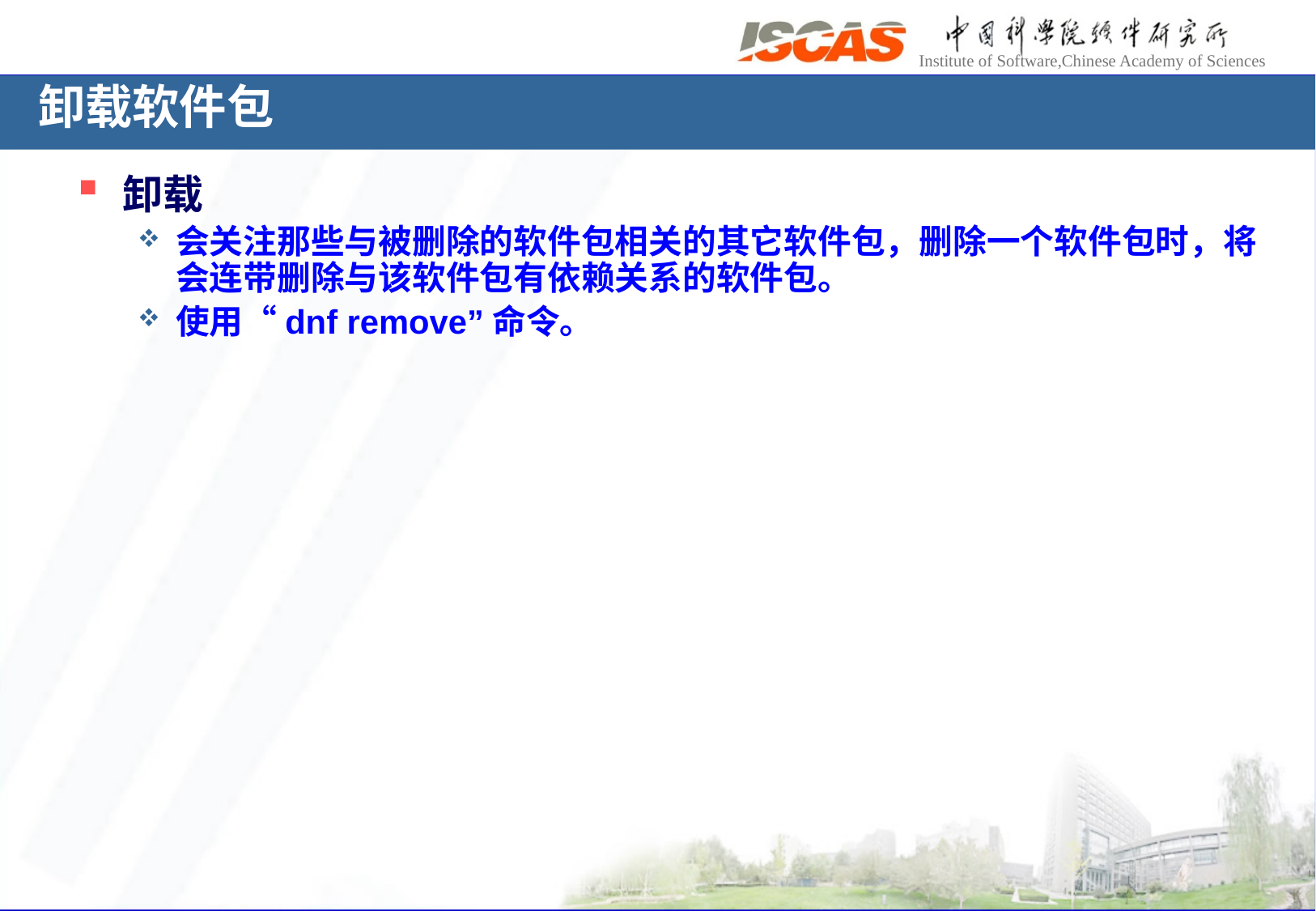

# 卸载软件包
卸载
会关注那些与被删除的软件包相关的其它软件包，删除一个软件包时，将会连带删除与该软件包有依赖关系的软件包。
使用“dnf remove”命令。